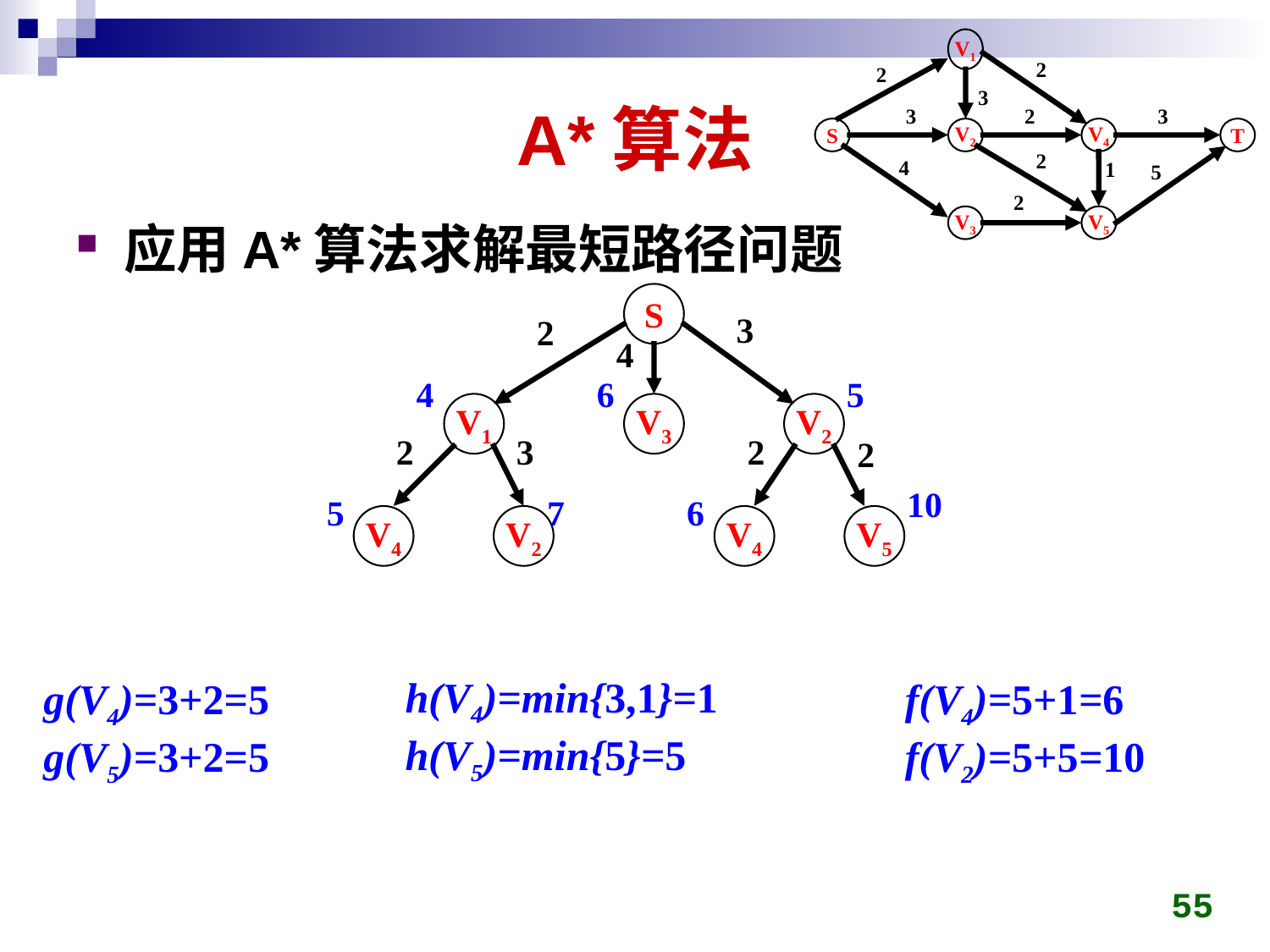

V1
2

2

3
3
2
3
S
V2
V4
T

2

4

5
2
V3
V5

1
# A*算法
应用A*算法求解最短路径问题

S
3
2

4

4
6
5
V1
V3
V2
2
3
2
2

10
5
7
6
V4
V2
V4
V5
h(V4)=min{3,1}=1
h(V5)=min{5}=5
g(V4)=3+2=5
g(V5)=3+2=5
f(V4)=5+1=6
f(V2)=5+5=10
55